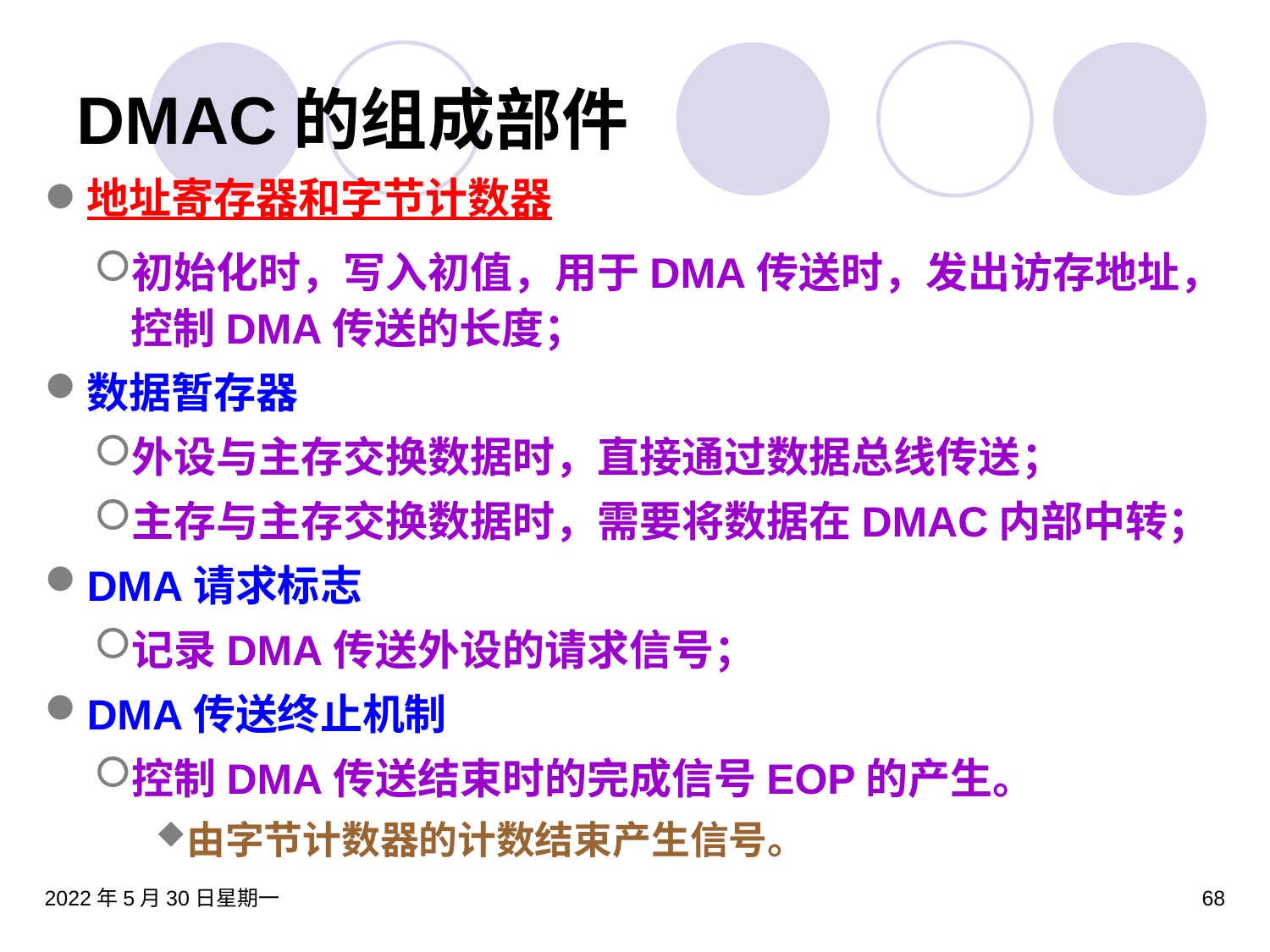

# DMAC的组成部件
地址寄存器和字节计数器
初始化时，写入初值，用于DMA传送时，发出访存地址，控制DMA传送的长度；
数据暂存器
外设与主存交换数据时，直接通过数据总线传送；
主存与主存交换数据时，需要将数据在DMAC内部中转；
DMA请求标志
记录DMA传送外设的请求信号；
DMA传送终止机制
控制DMA传送结束时的完成信号EOP的产生。
由字节计数器的计数结束产生信号。
2022年5月30日星期一
68